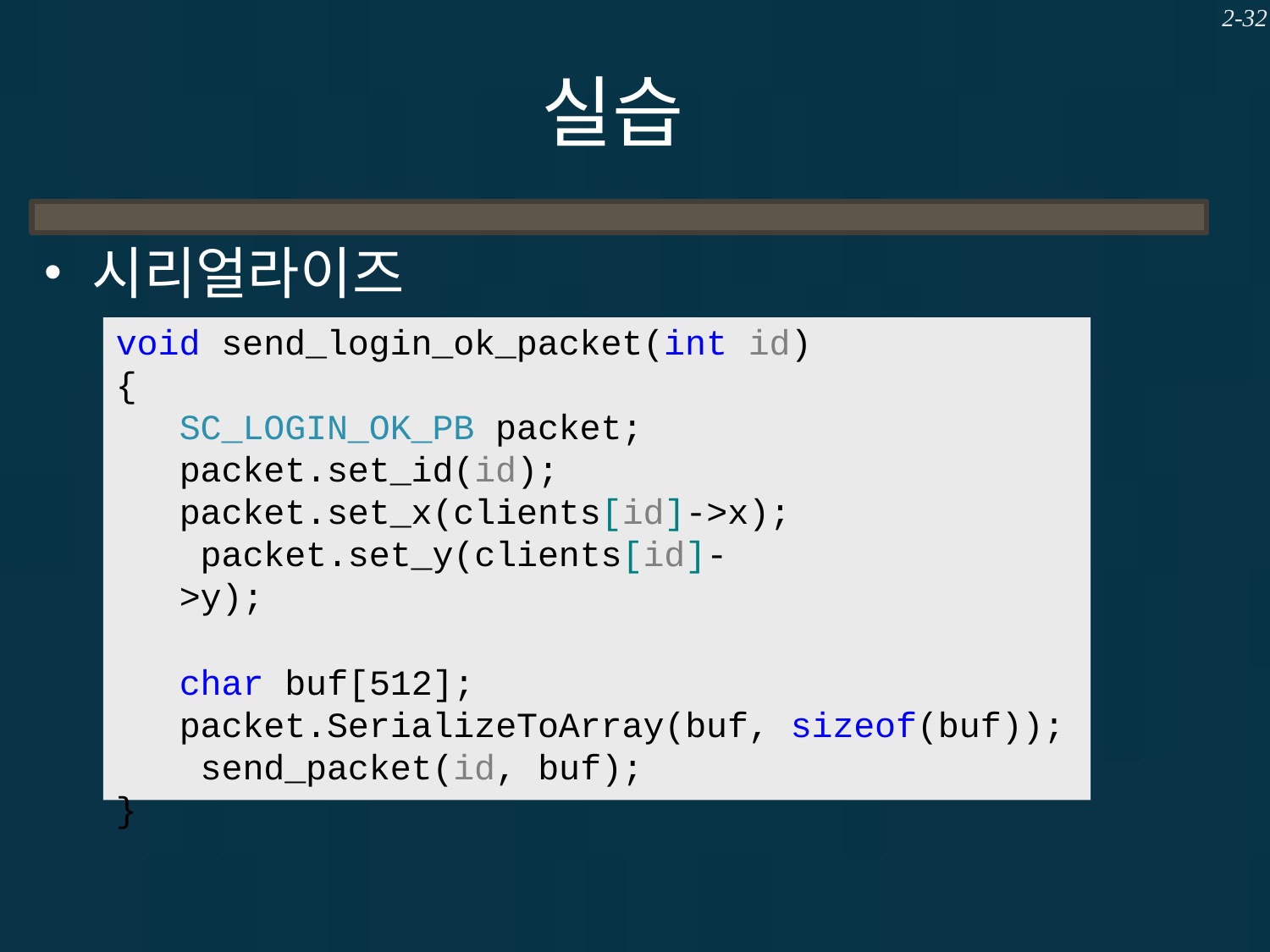

2-32
# 실습

시리얼라이즈

void send_login_ok_packet(int id)
{
SC_LOGIN_OK_PB packet;  packet.set_id(id);  packet.set_x(clients[id]->x);  packet.set_y(clients[id]->y);

char buf[512];  packet.SerializeToArray(buf, sizeof(buf));  send_packet(id, buf);
}